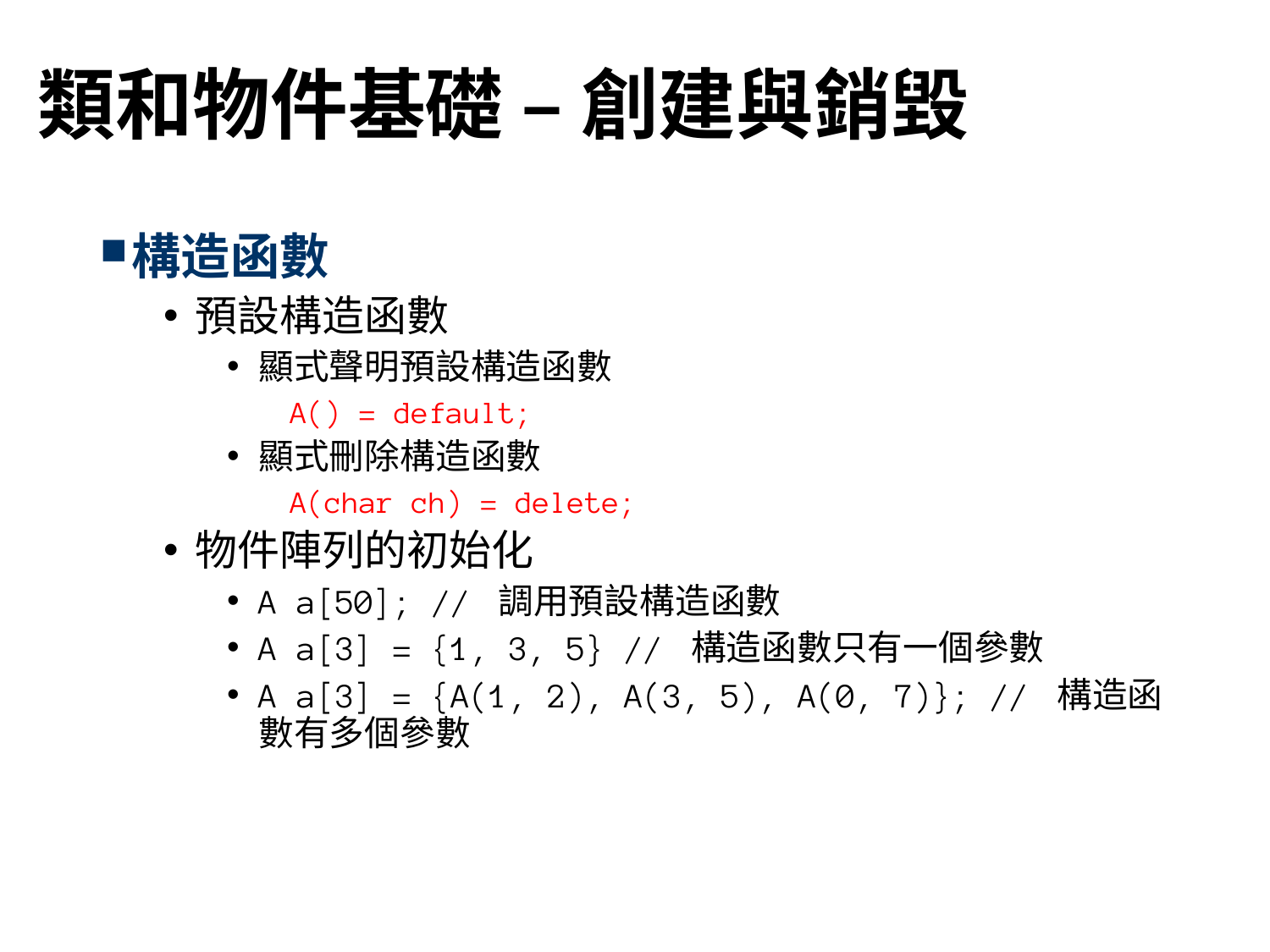

# 類和物件基礎 – 創建與銷毀
構造函數
預設構造函數
顯式聲明預設構造函數
A() = default;
顯式刪除構造函數
A(char ch) = delete;
物件陣列的初始化
A a[50]; // 調用預設構造函數
A a[3] = {1, 3, 5} // 構造函數只有一個參數
A a[3] = {A(1, 2), A(3, 5), A(0, 7)}; // 構造函數有多個參數